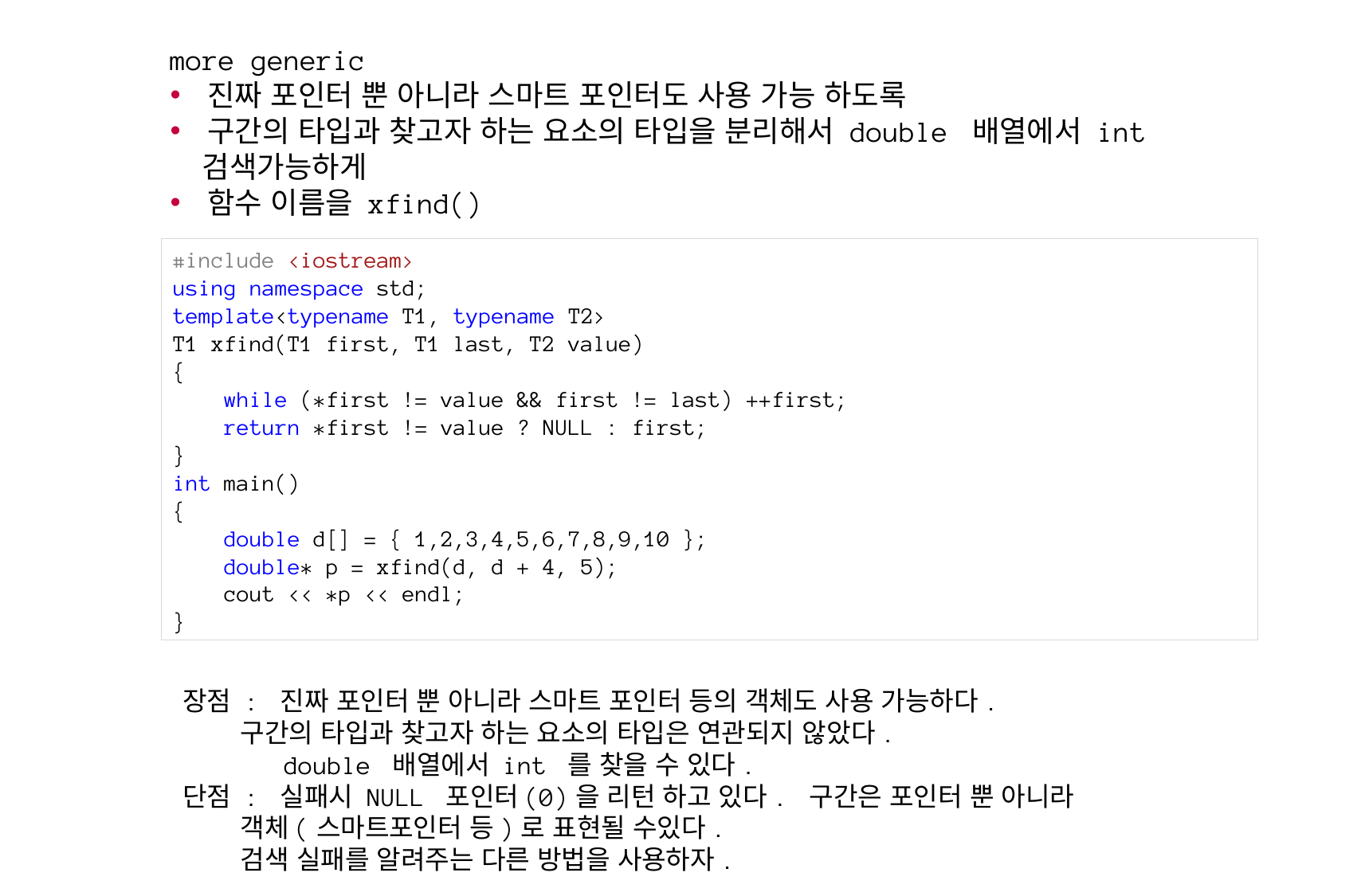

more generic
진짜 포인터 뿐 아니라 스마트 포인터도 사용 가능 하도록
구간의 타입과 찾고자 하는 요소의 타입을 분리해서 double 배열에서 int
   검색가능하게
함수 이름을 xfind()
#include <iostream>
using namespace std;
template<typename T1, typename T2>
T1 xfind(T1 first, T1 last, T2 value)
{
    while (*first != value && first != last) ++first;
    return *first != value ? NULL : first;
}
int main()
{
    double d[] = { 1,2,3,4,5,6,7,8,9,10 };
    double* p = xfind(d, d + 4, 5);
    cout << *p << endl;
}
장점 : 진짜 포인터 뿐 아니라 스마트 포인터 등의 객체도 사용 가능하다.
       구간의 타입과 찾고자 하는 요소의 타입은 연관되지 않았다.
       double 배열에서 int 를 찾을 수 있다.
단점 : 실패시 NULL 포인터(0)을 리턴 하고 있다. 구간은 포인터 뿐 아니라
       객체(스마트포인터 등)로 표현될 수있다.
       검색 실패를 알려주는 다른 방법을 사용하자.